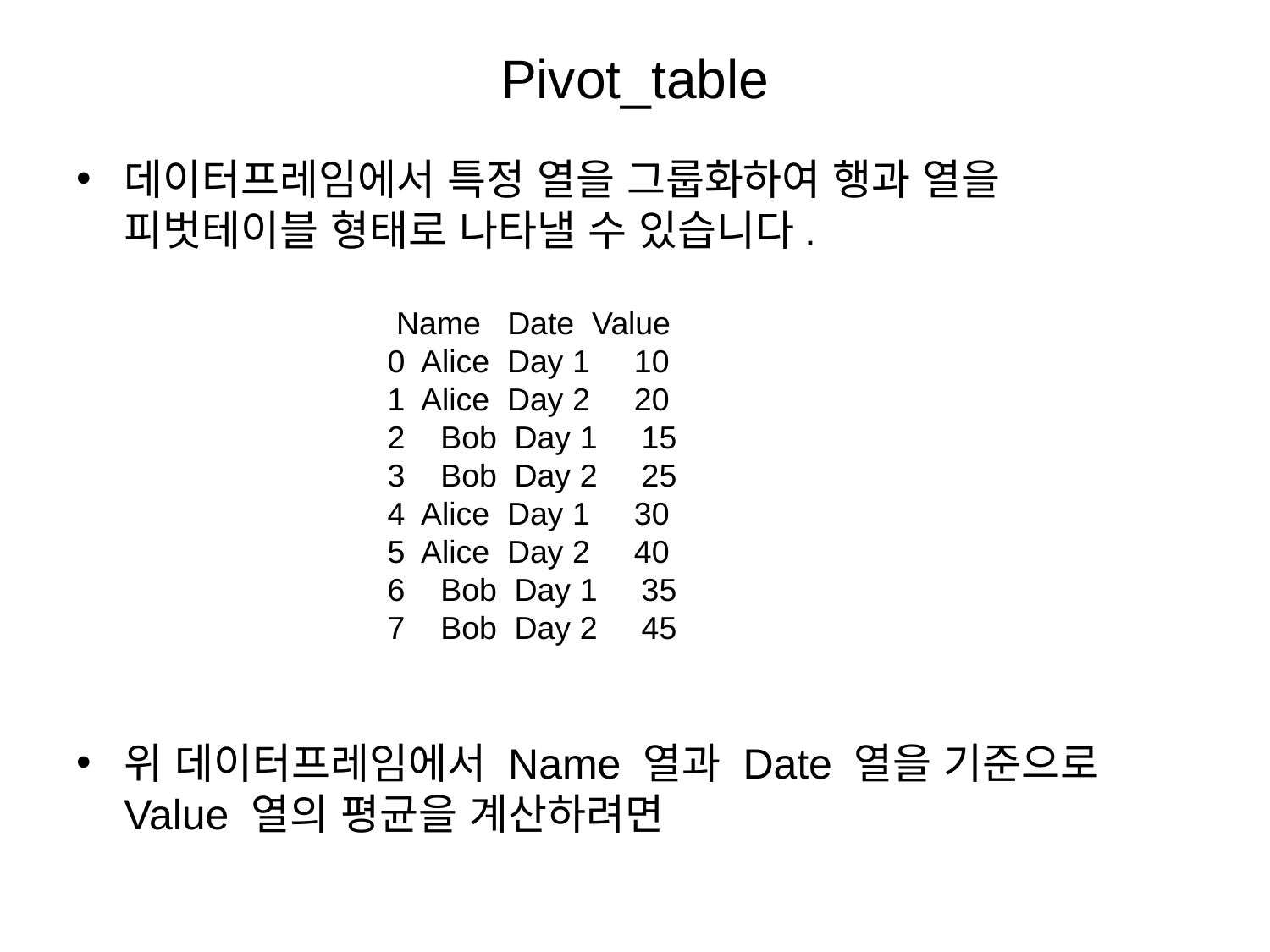

# Pivot_table
데이터프레임에서 특정 열을 그룹화하여 행과 열을 피벗테이블 형태로 나타낼 수 있습니다.

위 데이터프레임에서 Name 열과 Date 열을 기준으로 Value 열의 평균을 계산하려면

 Name   Date  Value
0  Alice  Day 1     10
1  Alice  Day 2     20
2    Bob  Day 1     15
3    Bob  Day 2     25
4  Alice  Day 1     30
5  Alice  Day 2     40
6    Bob  Day 1     35
7    Bob  Day 2     45